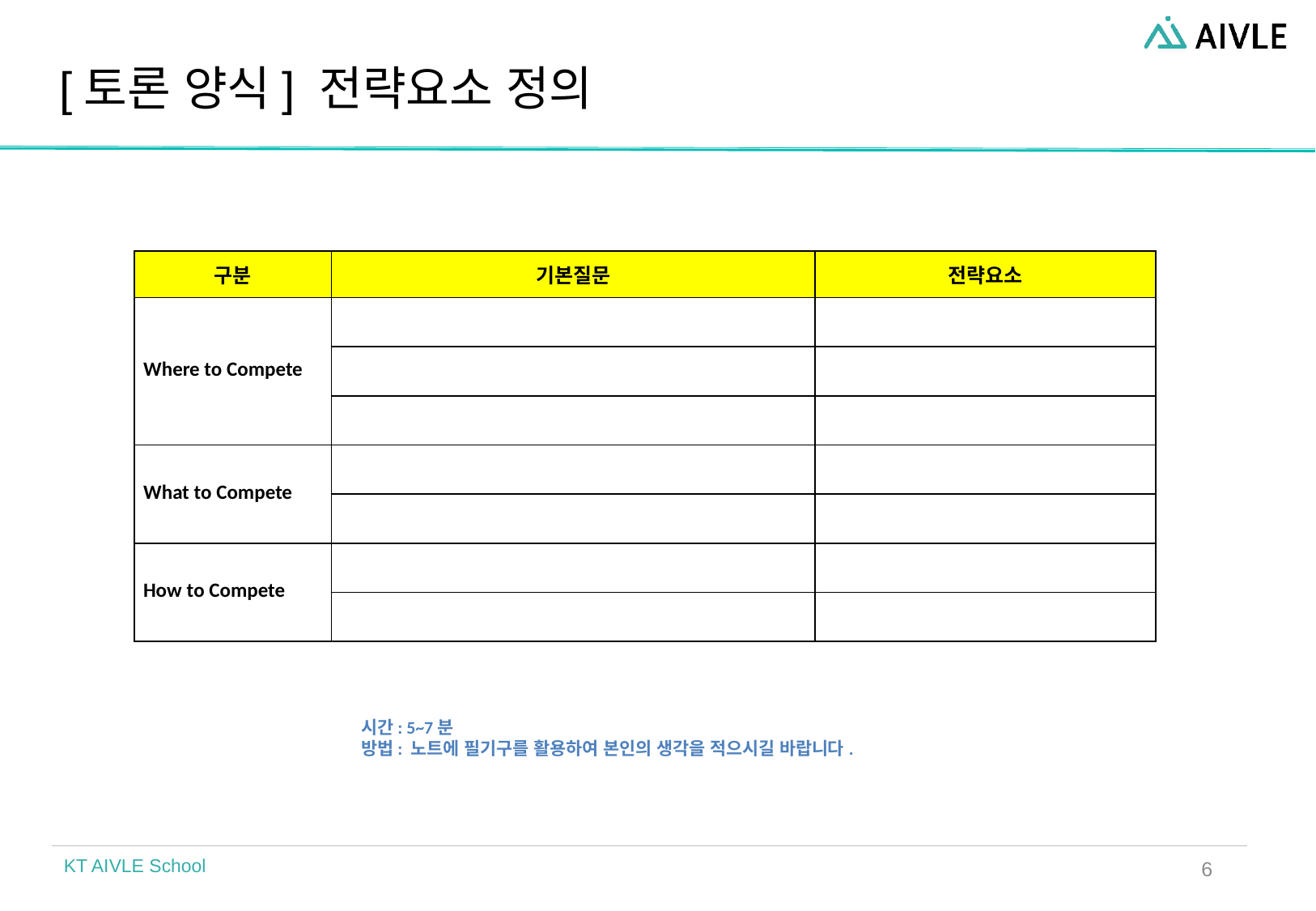

# [토론 양식] 전략요소 정의
| 구분 | 기본질문 | 전략요소 |
| --- | --- | --- |
| Where to Compete |  |  |
|  |  |  |
|  |  |  |
| What to Compete |  |  |
|  |  |  |
| How to Compete |  |  |
|  |  |  |
시간: 5~7분
방법: 노트에 필기구를 활용하여 본인의 생각을 적으시길 바랍니다.